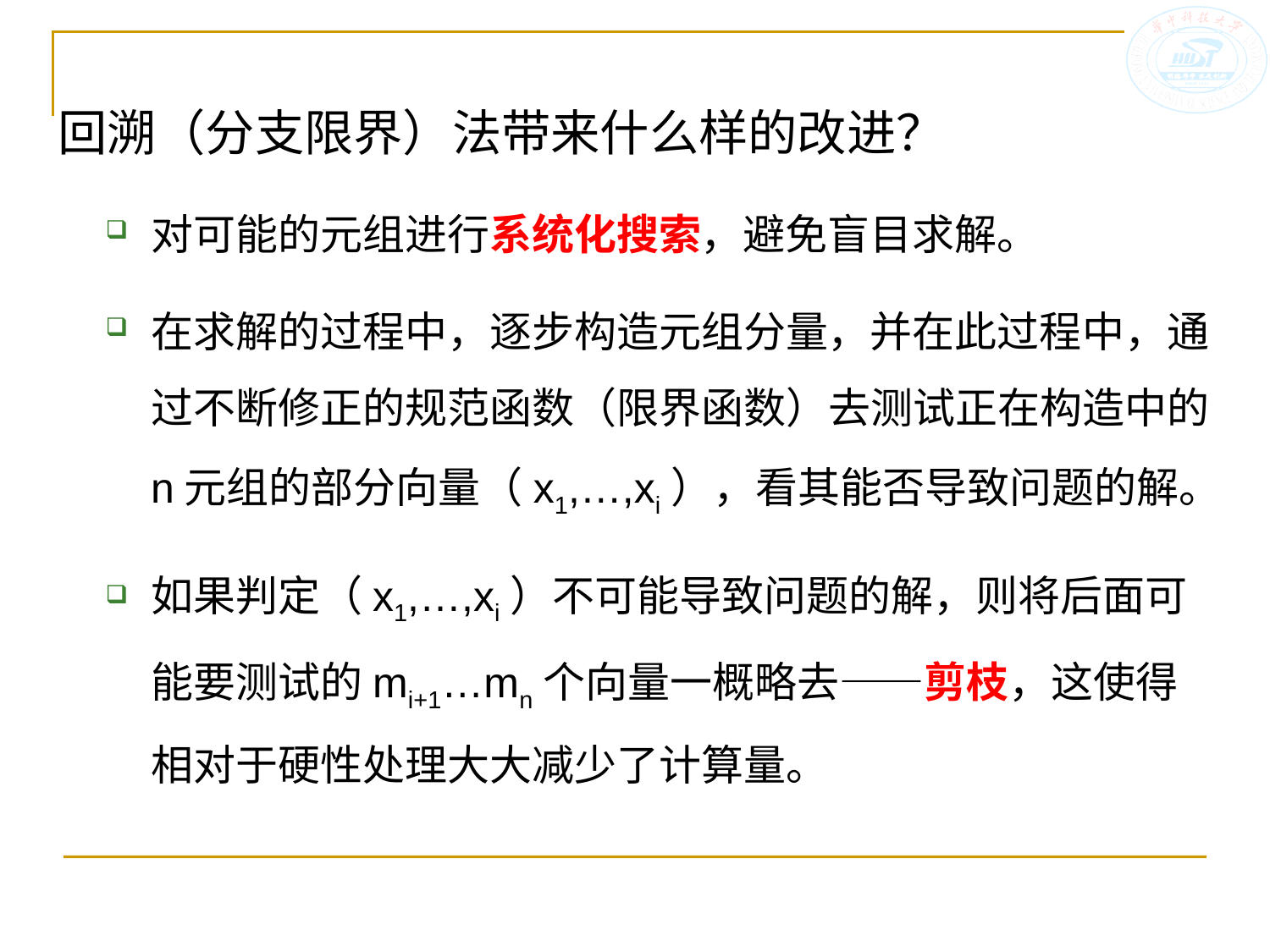

回溯（分支限界）法带来什么样的改进？
对可能的元组进行系统化搜索，避免盲目求解。
在求解的过程中，逐步构造元组分量，并在此过程中，通过不断修正的规范函数（限界函数）去测试正在构造中的n元组的部分向量（x1,…,xi），看其能否导致问题的解。
如果判定（x1,…,xi）不可能导致问题的解，则将后面可能要测试的mi+1…mn个向量一概略去——剪枝，这使得相对于硬性处理大大减少了计算量。